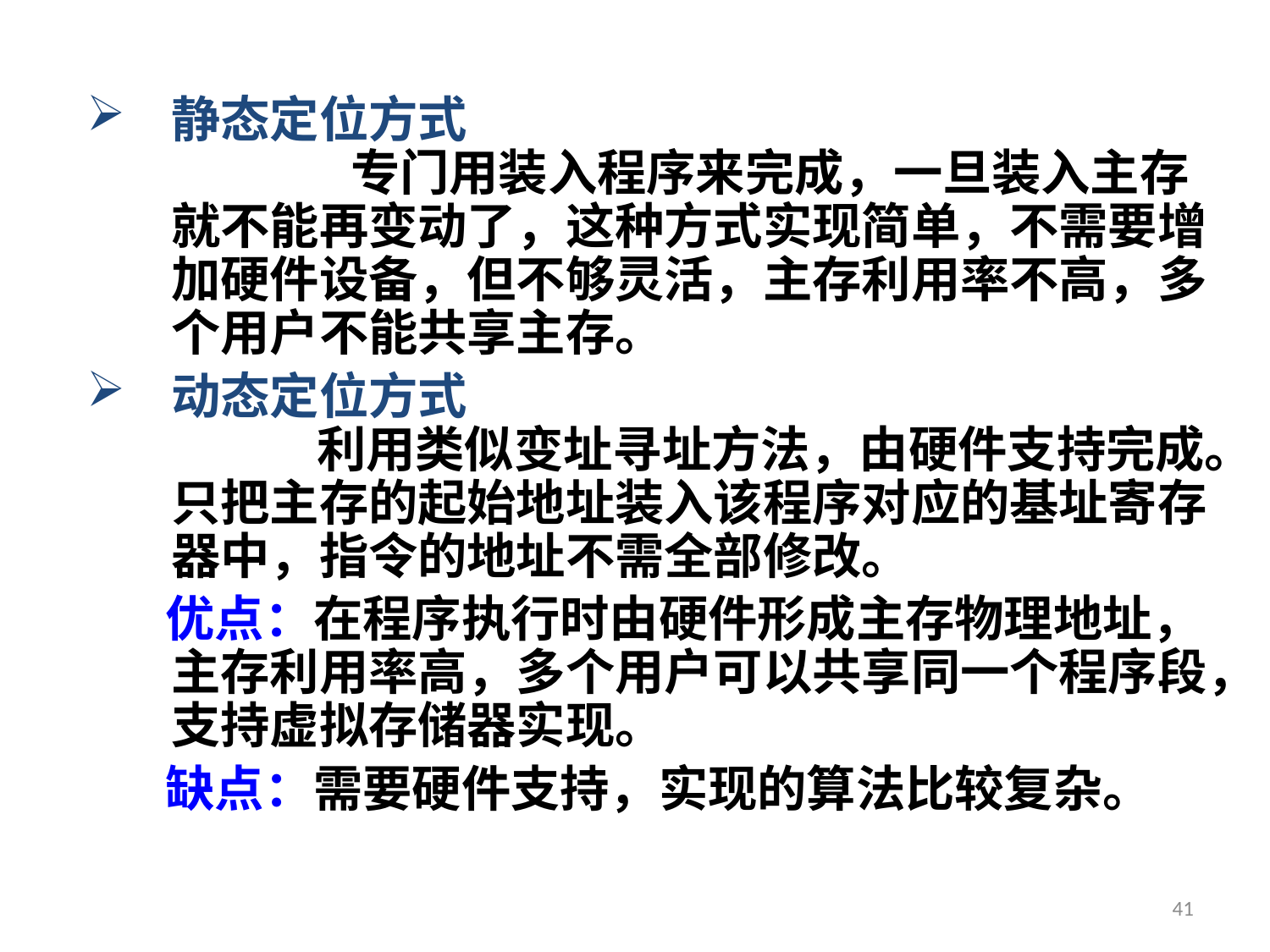

静态定位方式                                                                                   专门用装入程序来完成，一旦装入主存就不能再变动了，这种方式实现简单，不需要增加硬件设备，但不够灵活，主存利用率不高，多个用户不能共享主存。
动态定位方式                                                                                利用类似变址寻址方法，由硬件支持完成。只把主存的起始地址装入该程序对应的基址寄存器中，指令的地址不需全部修改。
      优点：在程序执行时由硬件形成主存物理地址，主存利用率高，多个用户可以共享同一个程序段，支持虚拟存储器实现。
      缺点：需要硬件支持，实现的算法比较复杂。
41